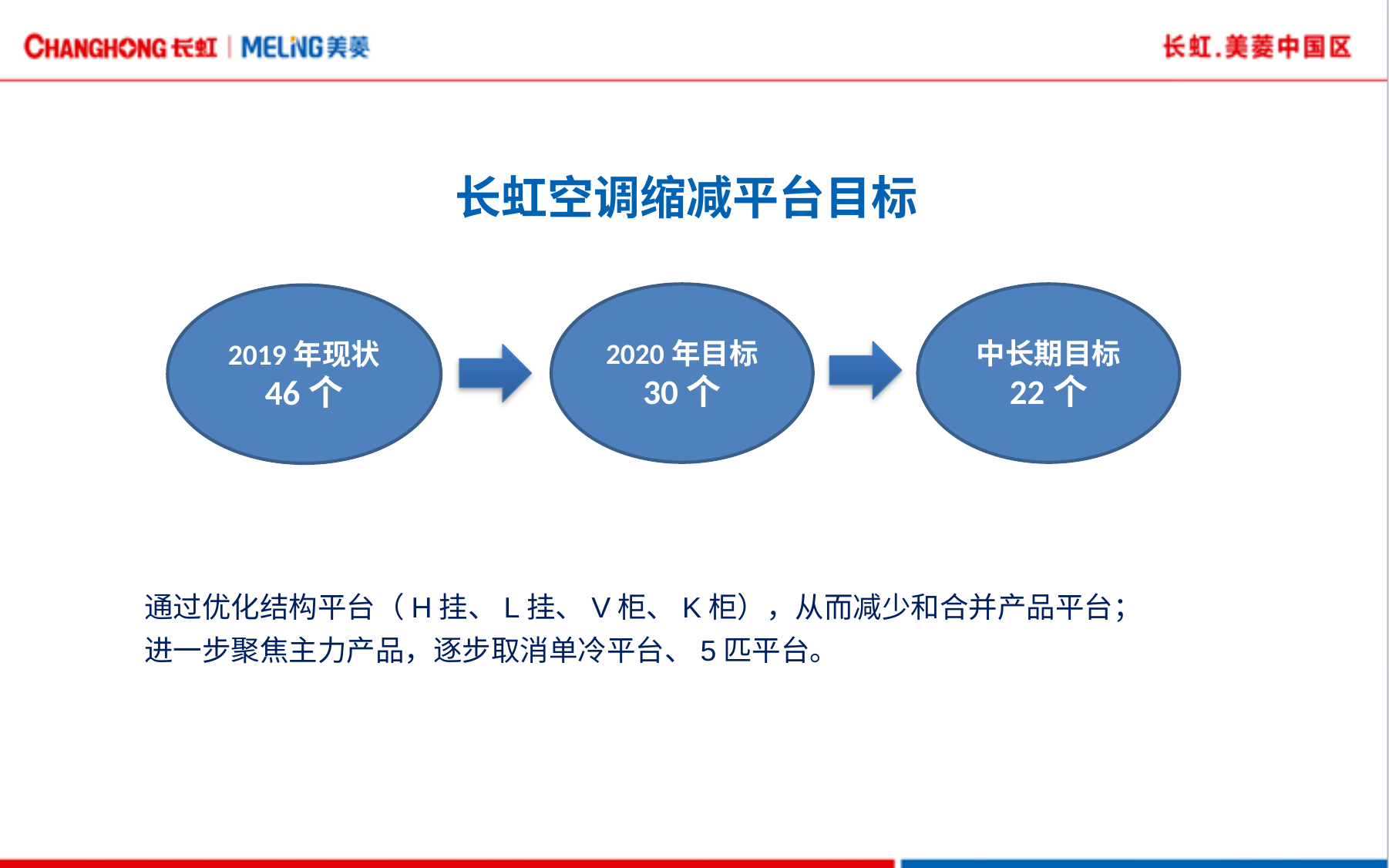

长虹空调缩减平台目标
2020年目标
30个
中长期目标
22个
2019年现状
46个

通过优化结构平台（H挂、L挂、V柜、K柜），从而减少和合并产品平台；
进一步聚焦主力产品，逐步取消单冷平台、5匹平台。